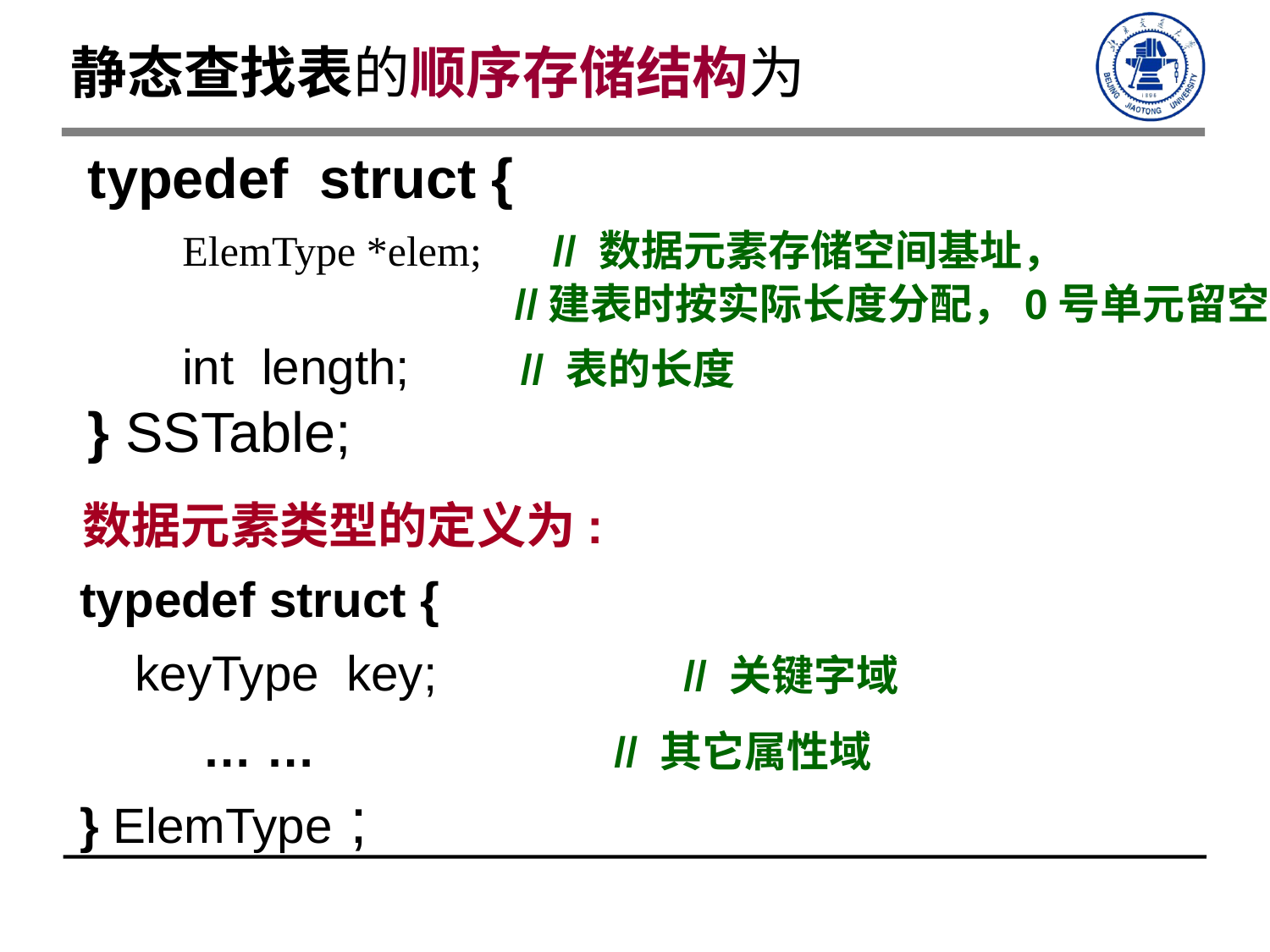

静态查找表的顺序存储结构为
typedef  struct {
       ElemType *elem;      // 数据元素存储空间基址，
                                    //建表时按实际长度分配，0号单元留空
      int  length;        // 表的长度
} SSTable;
数据元素类型的定义为:
typedef struct {
    keyType  key;              // 关键字域
       … …                 // 其它属性域
} ElemType ;